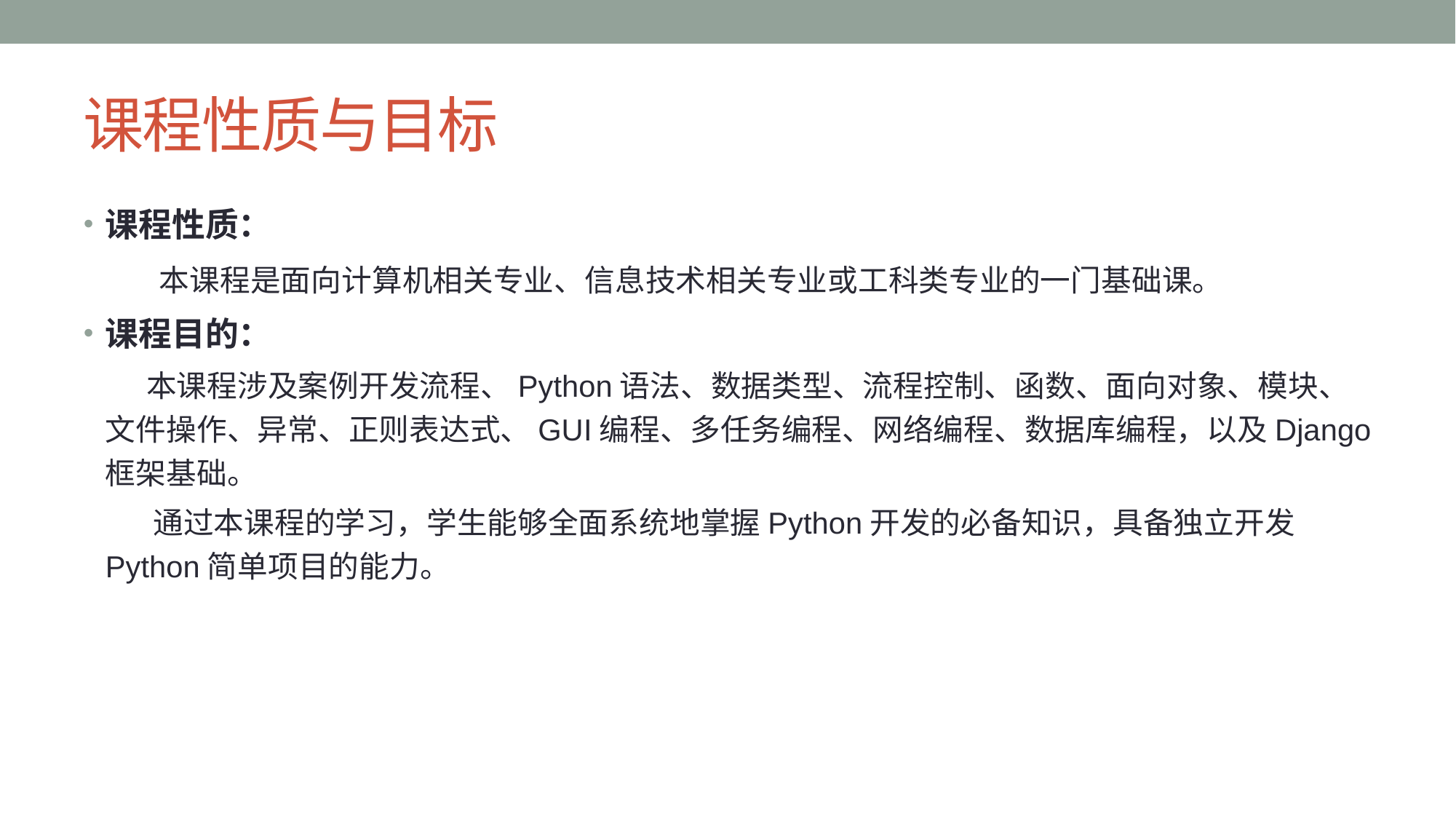

# 课程性质与目标
课程性质：
	      本课程是面向计算机相关专业、信息技术相关专业或工科类专业的一门基础课。
课程目的：
        本课程涉及案例开发流程、Python语法、数据类型、流程控制、函数、面向对象、模块、文件操作、异常、正则表达式、GUI编程、多任务编程、网络编程、数据库编程，以及Django框架基础。
	      通过本课程的学习，学生能够全面系统地掌握Python开发的必备知识，具备独立开发Python简单项目的能力。